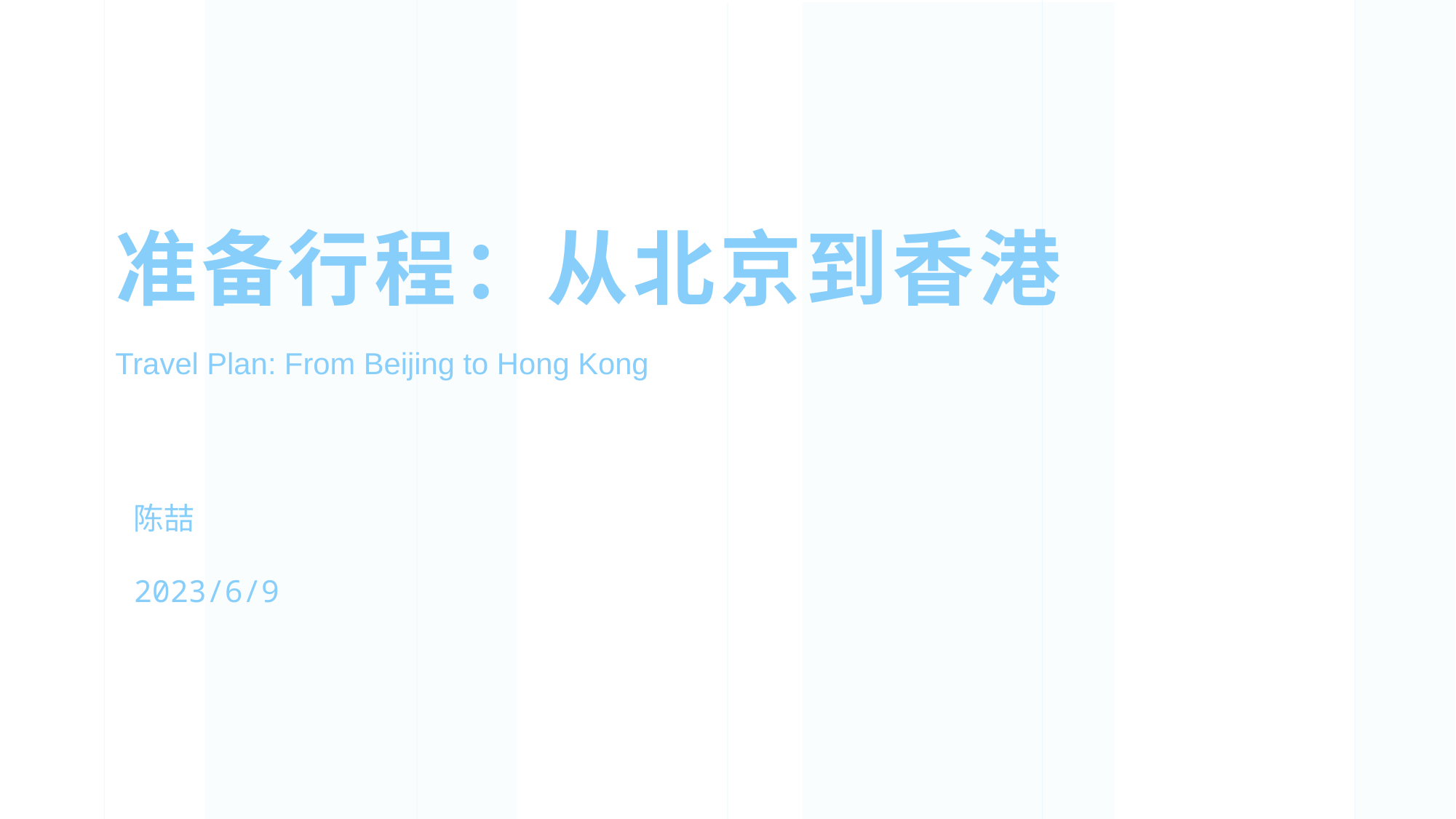

准备行程：从北京到香港
Travel Plan: From Beijing to Hong Kong
陈喆

2023/6/9